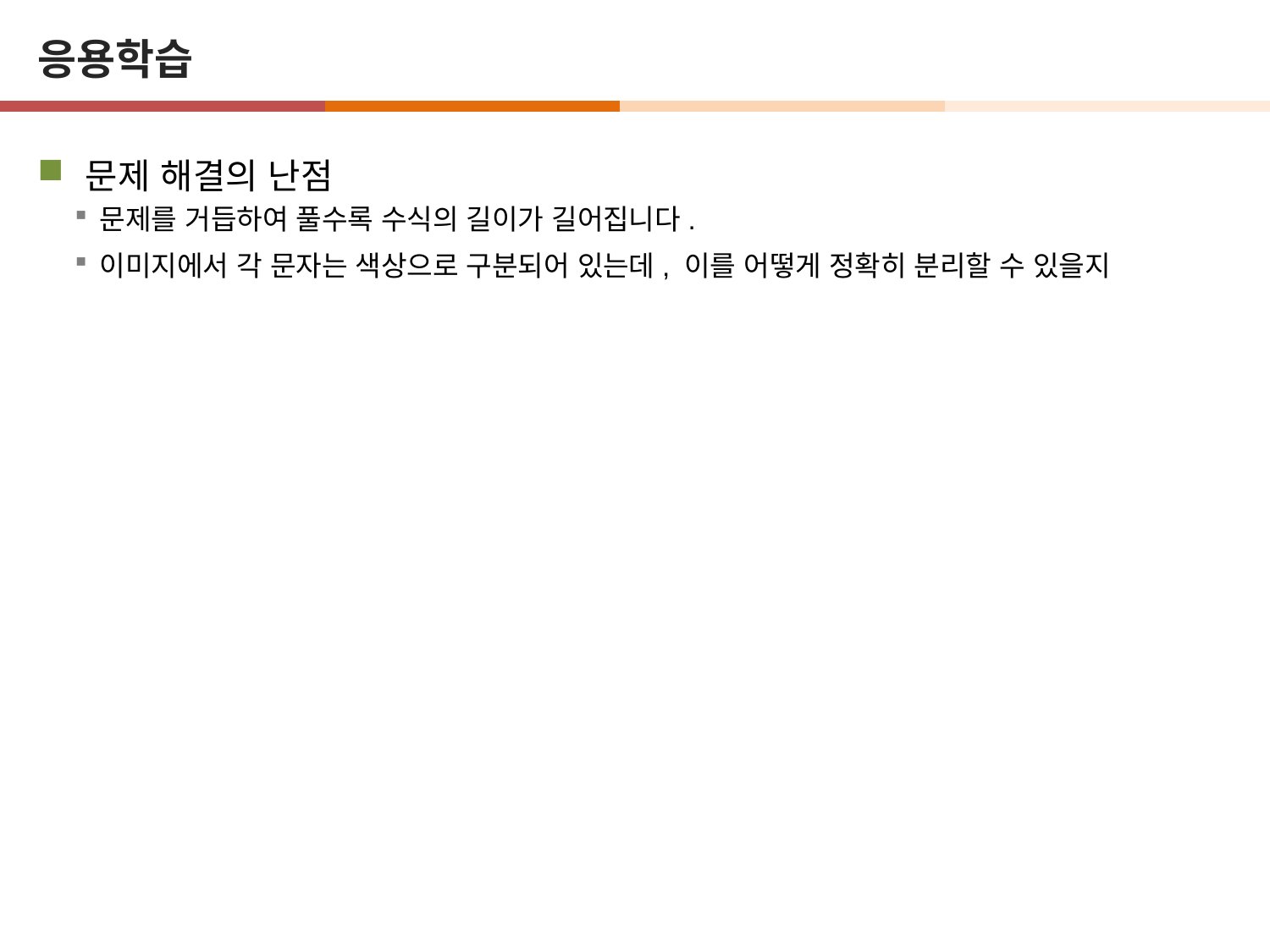

# 응용학습
문제 해결의 난점
문제를 거듭하여 풀수록 수식의 길이가 길어집니다.
이미지에서 각 문자는 색상으로 구분되어 있는데, 이를 어떻게 정확히 분리할 수 있을지